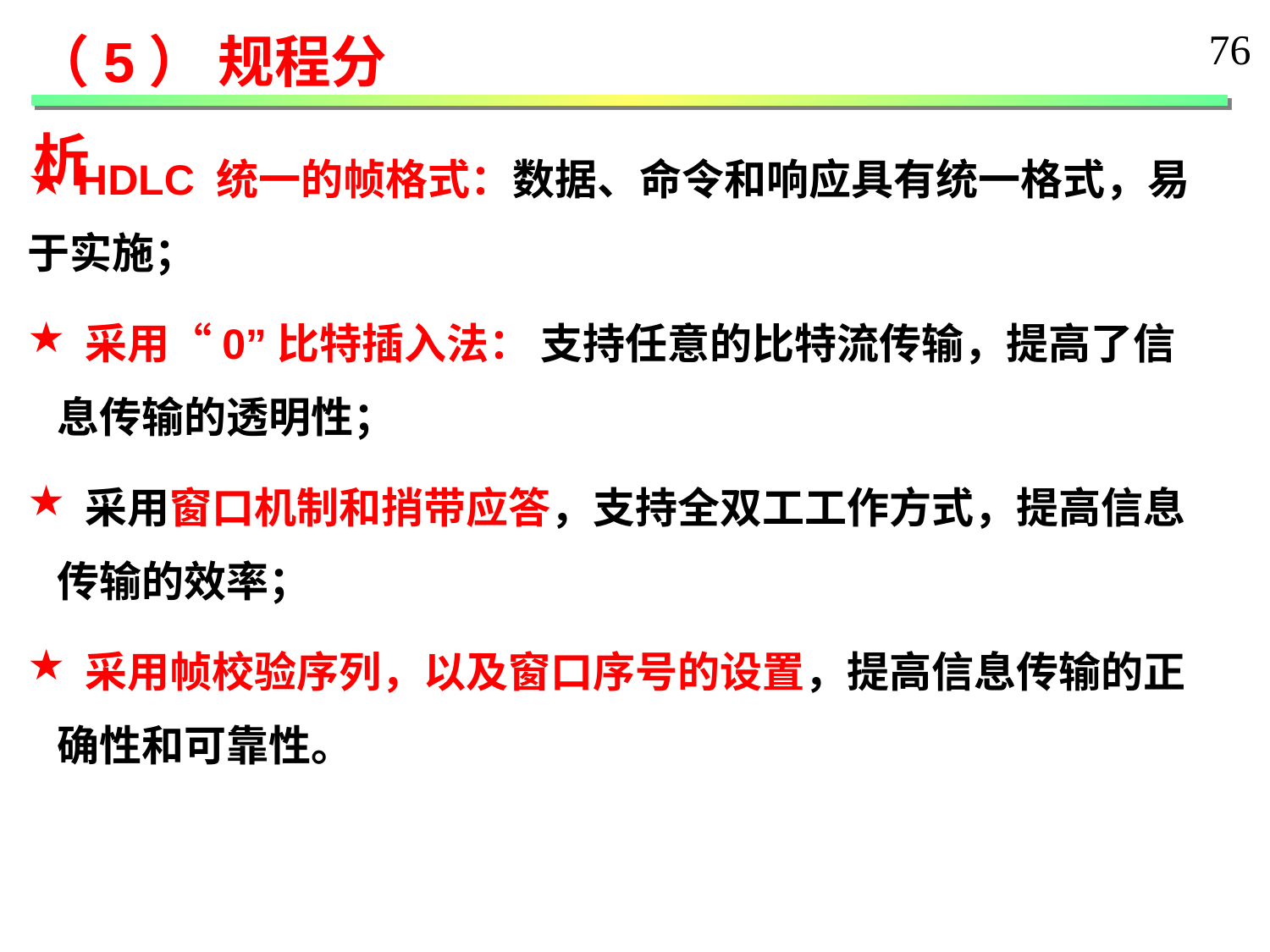

（5） 规程分析
76

★ HDLC 统一的帧格式：数据、命令和响应具有统一格式，易于实施；
 采用“0”比特插入法： 支持任意的比特流传输，提高了信息传输的透明性；
 采用窗口机制和捎带应答，支持全双工工作方式，提高信息传输的效率；
 采用帧校验序列，以及窗口序号的设置，提高信息传输的正确性和可靠性。